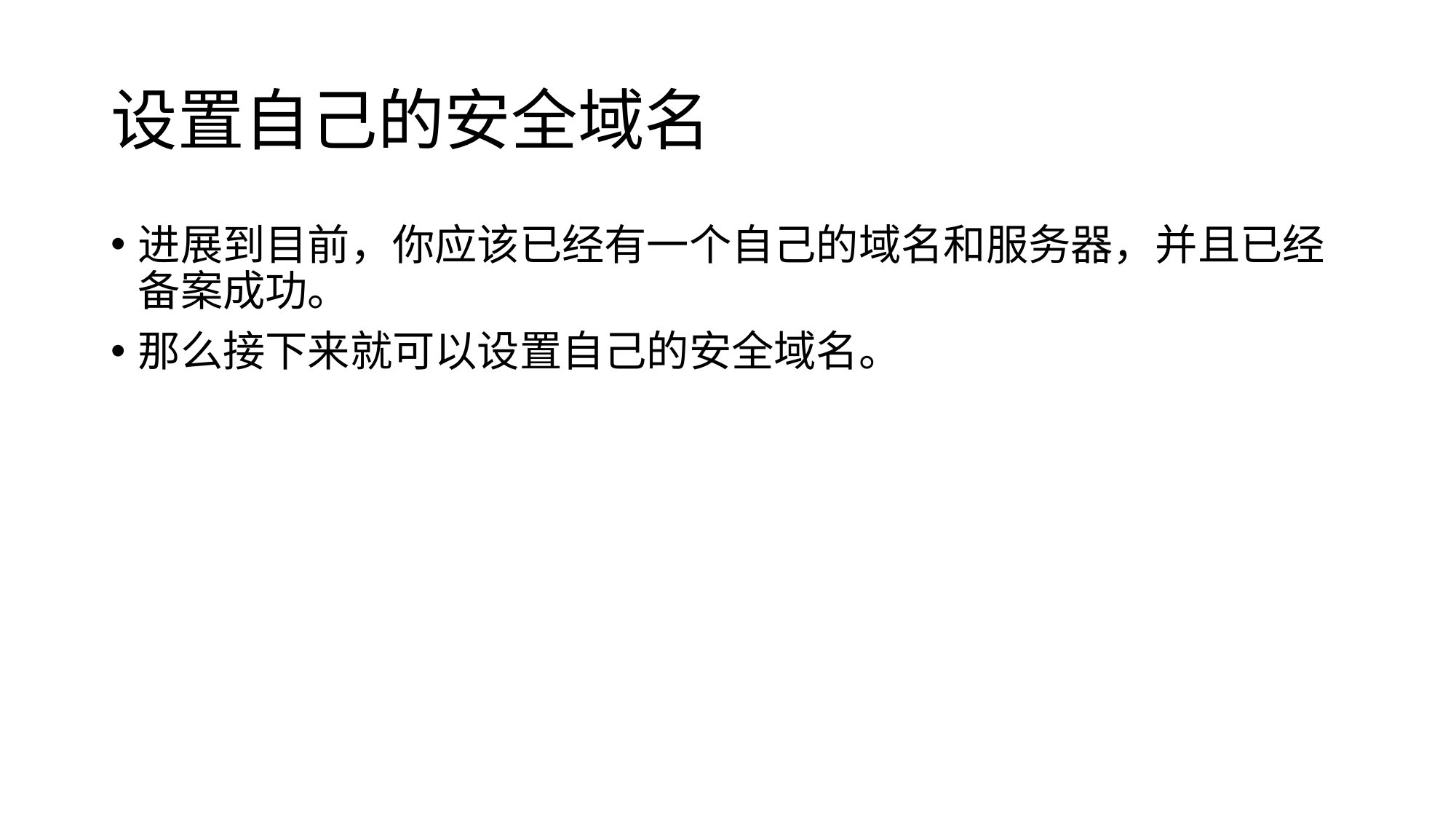

# 设置自己的安全域名
进展到目前，你应该已经有一个自己的域名和服务器，并且已经备案成功。
那么接下来就可以设置自己的安全域名。